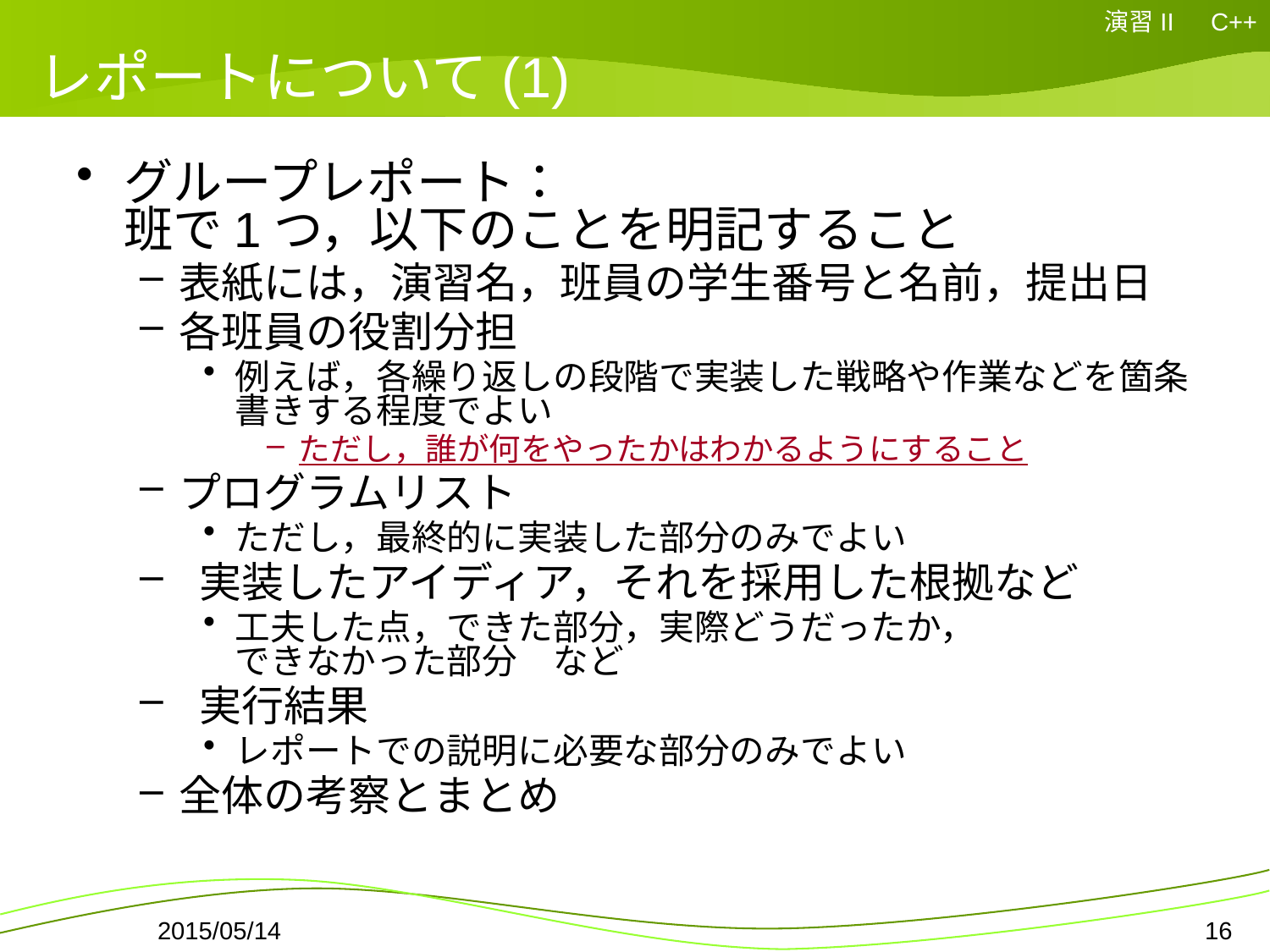

演習II　C++
# レポートについて(1)
グループレポート：
班で1つ，以下のことを明記すること
表紙には，演習名，班員の学生番号と名前，提出日
各班員の役割分担
例えば，各繰り返しの段階で実装した戦略や作業などを箇条書きする程度でよい
ただし，誰が何をやったかはわかるようにすること
プログラムリスト
ただし，最終的に実装した部分のみでよい
 実装したアイディア，それを採用した根拠など
工夫した点，できた部分，実際どうだったか，
できなかった部分　など
 実行結果
レポートでの説明に必要な部分のみでよい
全体の考察とまとめ
2015/05/14
16